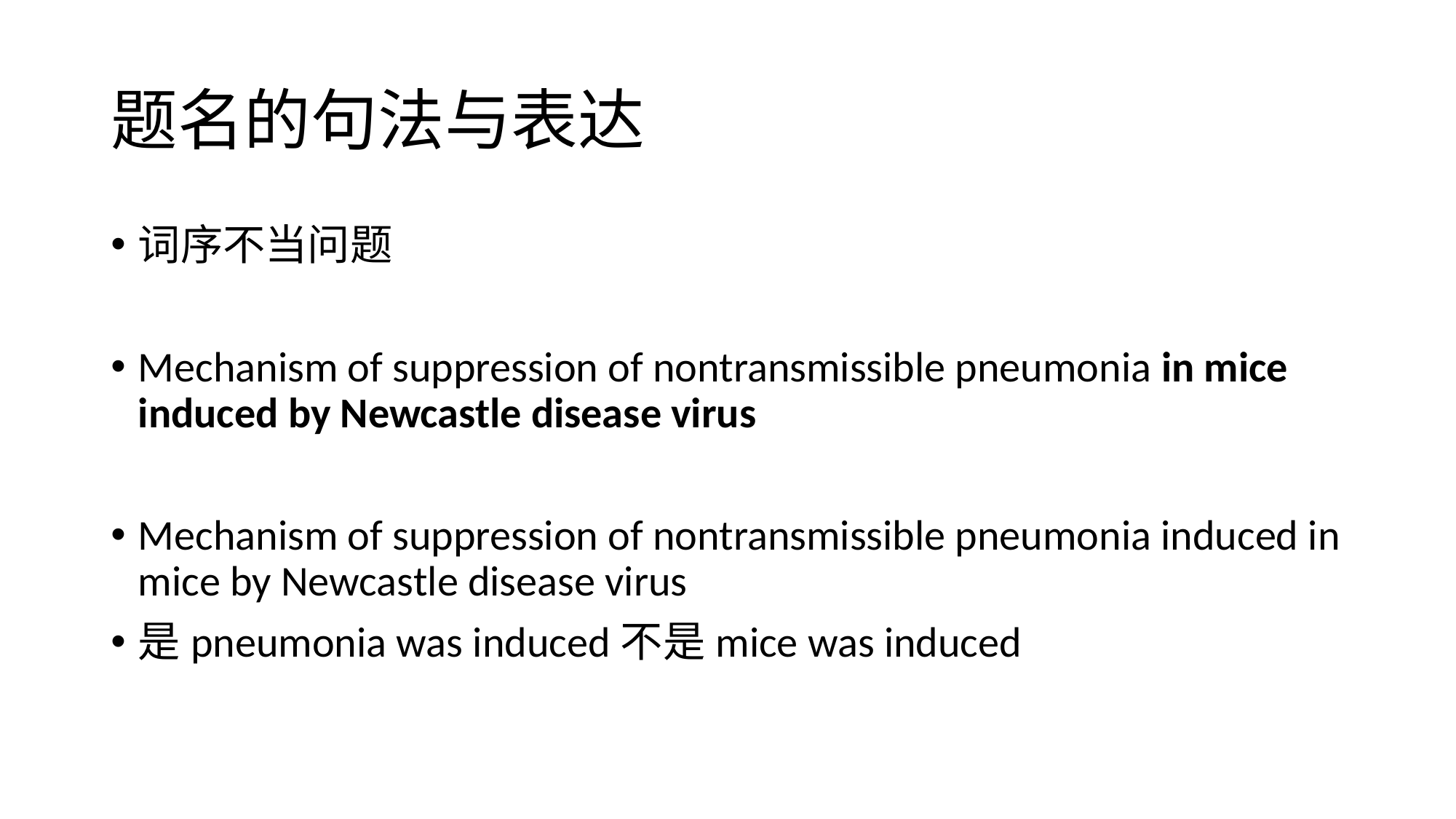

# 题名的句法与表达
词序不当问题

Mechanism of suppression of nontransmissible pneumonia in mice induced by Newcastle disease virus

Mechanism of suppression of nontransmissible pneumonia induced in mice by Newcastle disease virus
是pneumonia was induced不是mice was induced